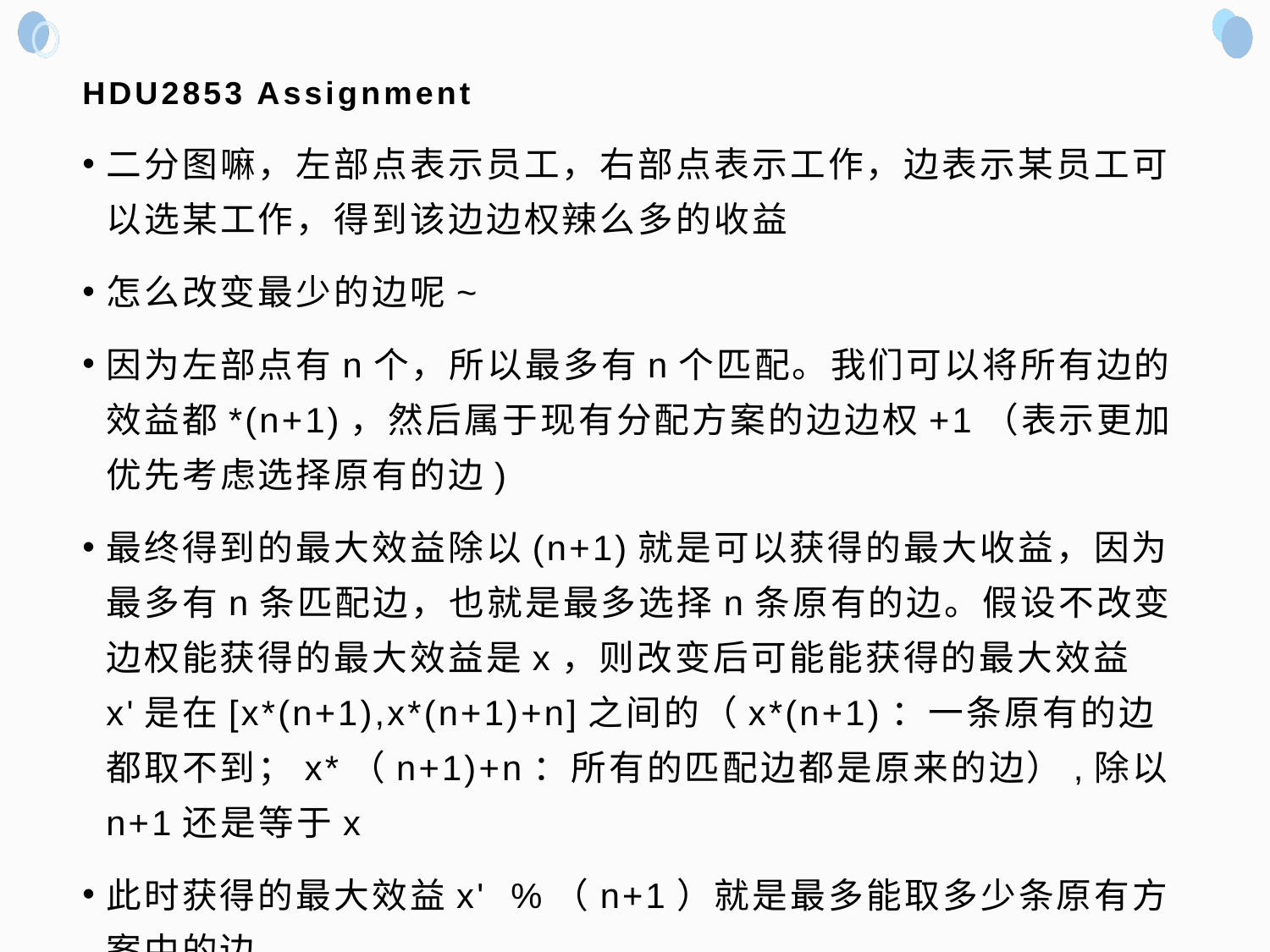

# HDU2853 Assignment
二分图嘛，左部点表示员工，右部点表示工作，边表示某员工可以选某工作，得到该边边权辣么多的收益
怎么改变最少的边呢~
因为左部点有n个，所以最多有n个匹配。我们可以将所有边的效益都*(n+1)，然后属于现有分配方案的边边权+1（表示更加优先考虑选择原有的边)
最终得到的最大效益除以(n+1)就是可以获得的最大收益，因为最多有n条匹配边，也就是最多选择n条原有的边。假设不改变边权能获得的最大效益是x，则改变后可能能获得的最大效益x'是在[x*(n+1),x*(n+1)+n]之间的（x*(n+1)：一条原有的边都取不到；x*（n+1)+n：所有的匹配边都是原来的边）,除以n+1还是等于x
此时获得的最大效益x'  %（n+1）就是最多能取多少条原有方案中的边